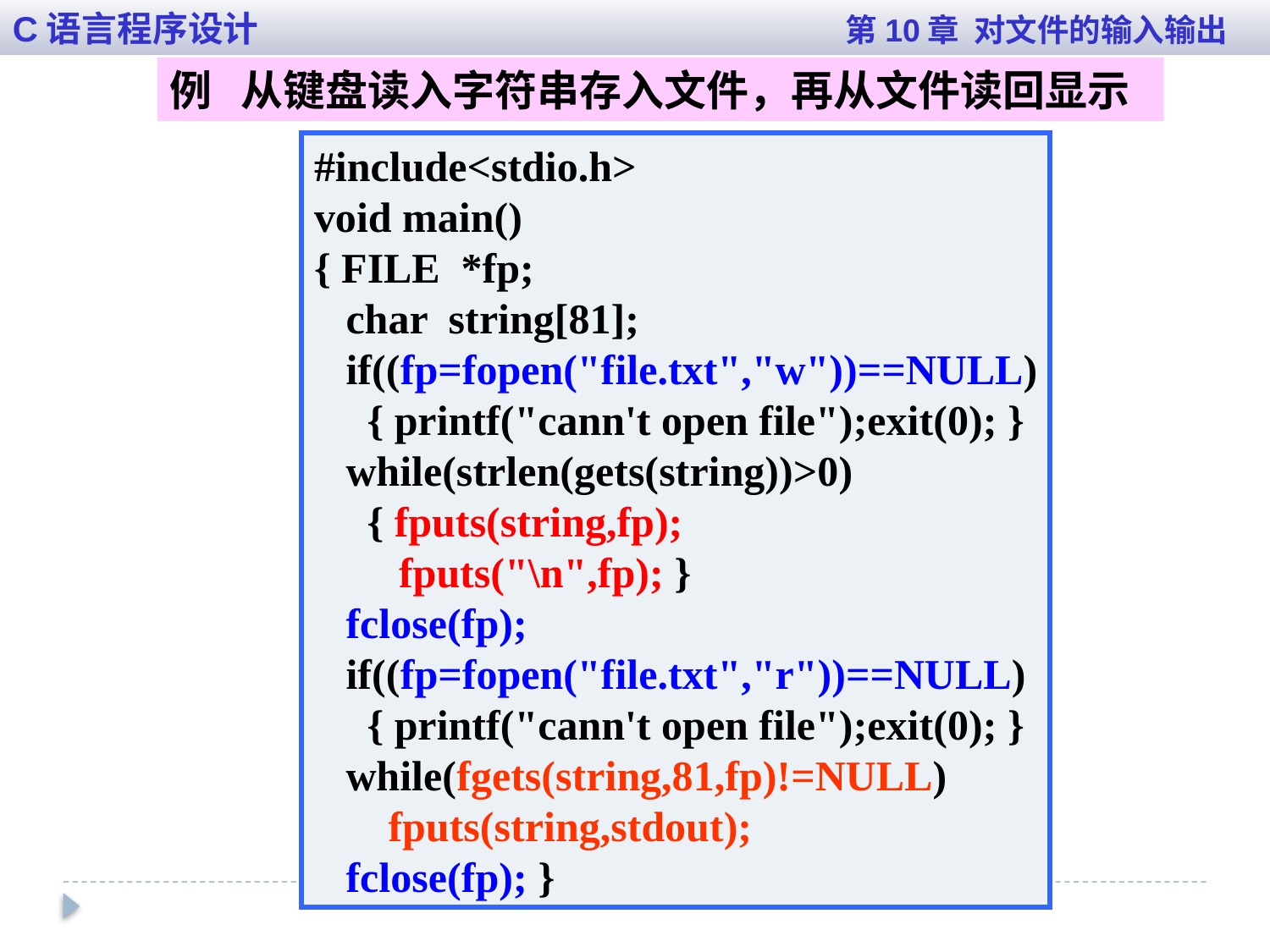

C语言程序设计                                                                         第10章  对文件的输入输出
例   从键盘读入字符串存入文件，再从文件读回显示
#include<stdio.h>
void main()
{ FILE  *fp;
   char  string[81];
   if((fp=fopen("file.txt","w"))==NULL)
     { printf("cann't open file");exit(0); }
   while(strlen(gets(string))>0)
     { fputs(string,fp);
        fputs("\n",fp); }
   fclose(fp);
   if((fp=fopen("file.txt","r"))==NULL)
     { printf("cann't open file");exit(0); }
   while(fgets(string,81,fp)!=NULL)
       fputs(string,stdout);
   fclose(fp); }
19